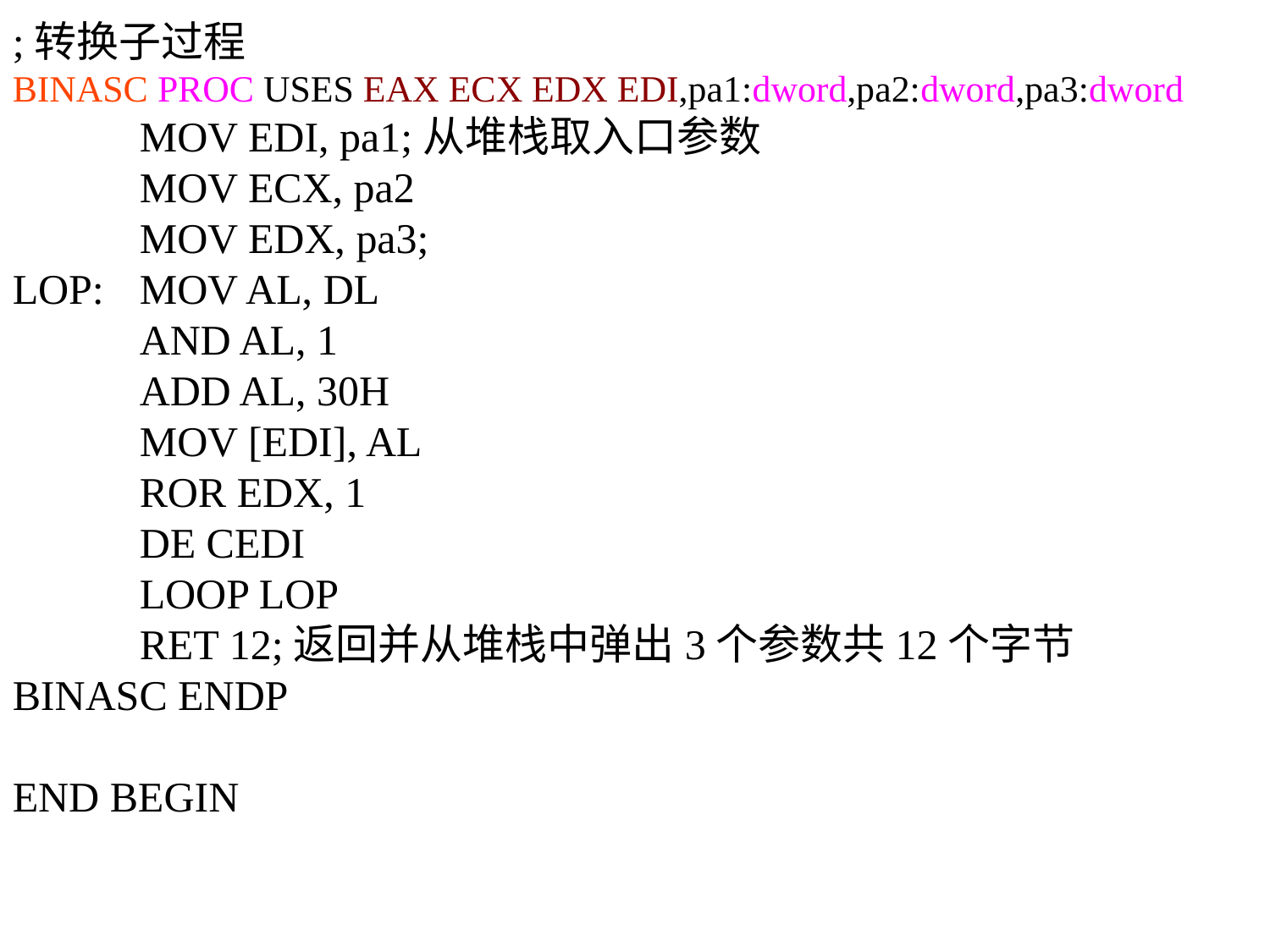

;转换子过程
BINASC PROC USES EAX ECX EDX EDI,pa1:dword,pa2:dword,pa3:dword
	MOV EDI, pa1;从堆栈取入口参数
	MOV ECX, pa2
	MOV EDX, pa3;
LOP:	MOV AL, DL
	AND AL, 1
	ADD AL, 30H
	MOV [EDI], AL
	ROR EDX, 1
	DE CEDI
	LOOP LOP
	RET 12;返回并从堆栈中弹出3个参数共12个字节
BINASC ENDP

END BEGIN